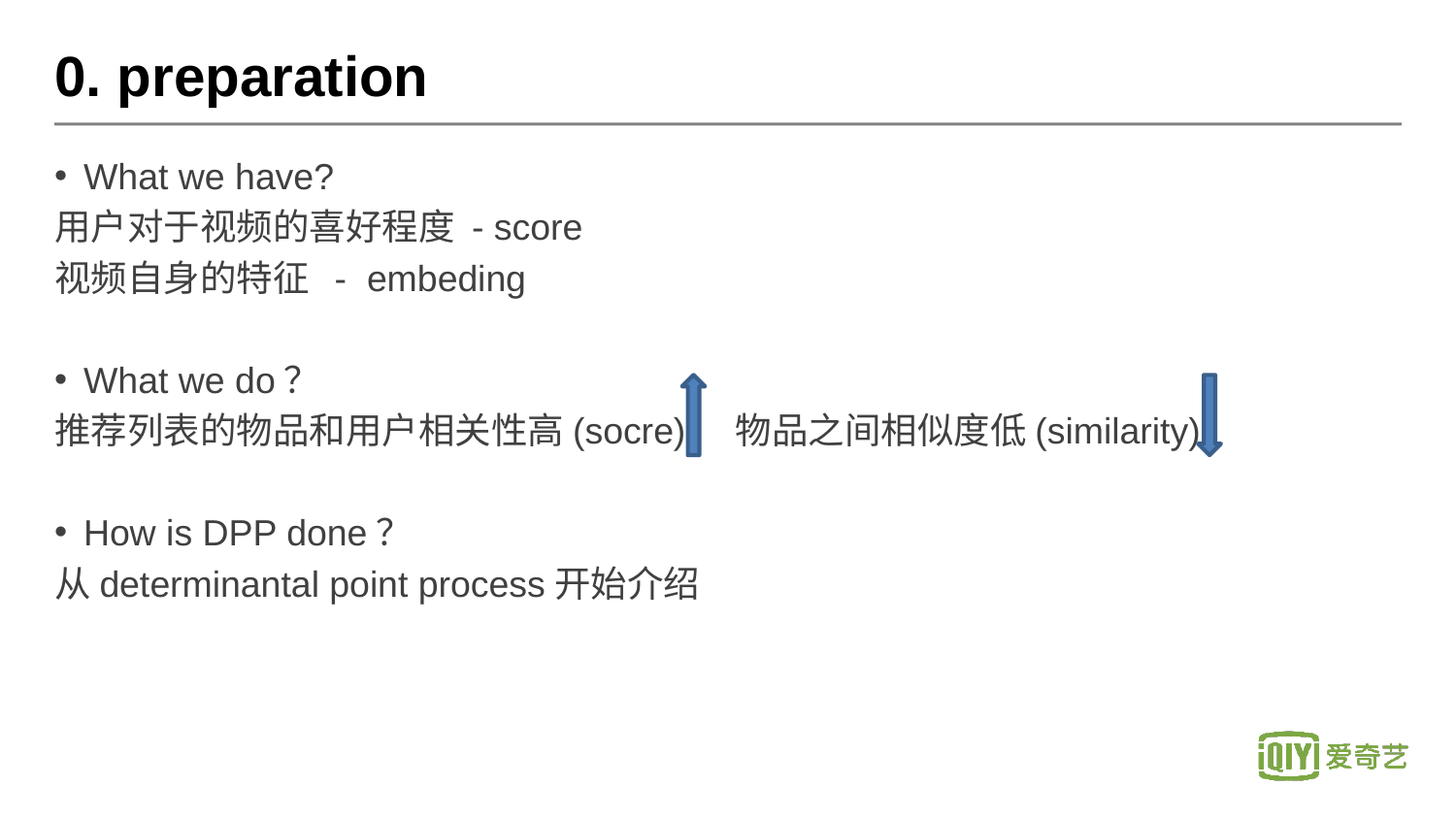

# 0. preparation
What we have?
用户对于视频的喜好程度 - score
视频自身的特征  -  embeding

What we do？
推荐列表的物品和用户相关性高(socre)    物品之间相似度低(similarity)

How is DPP done？
从determinantal point process开始介绍